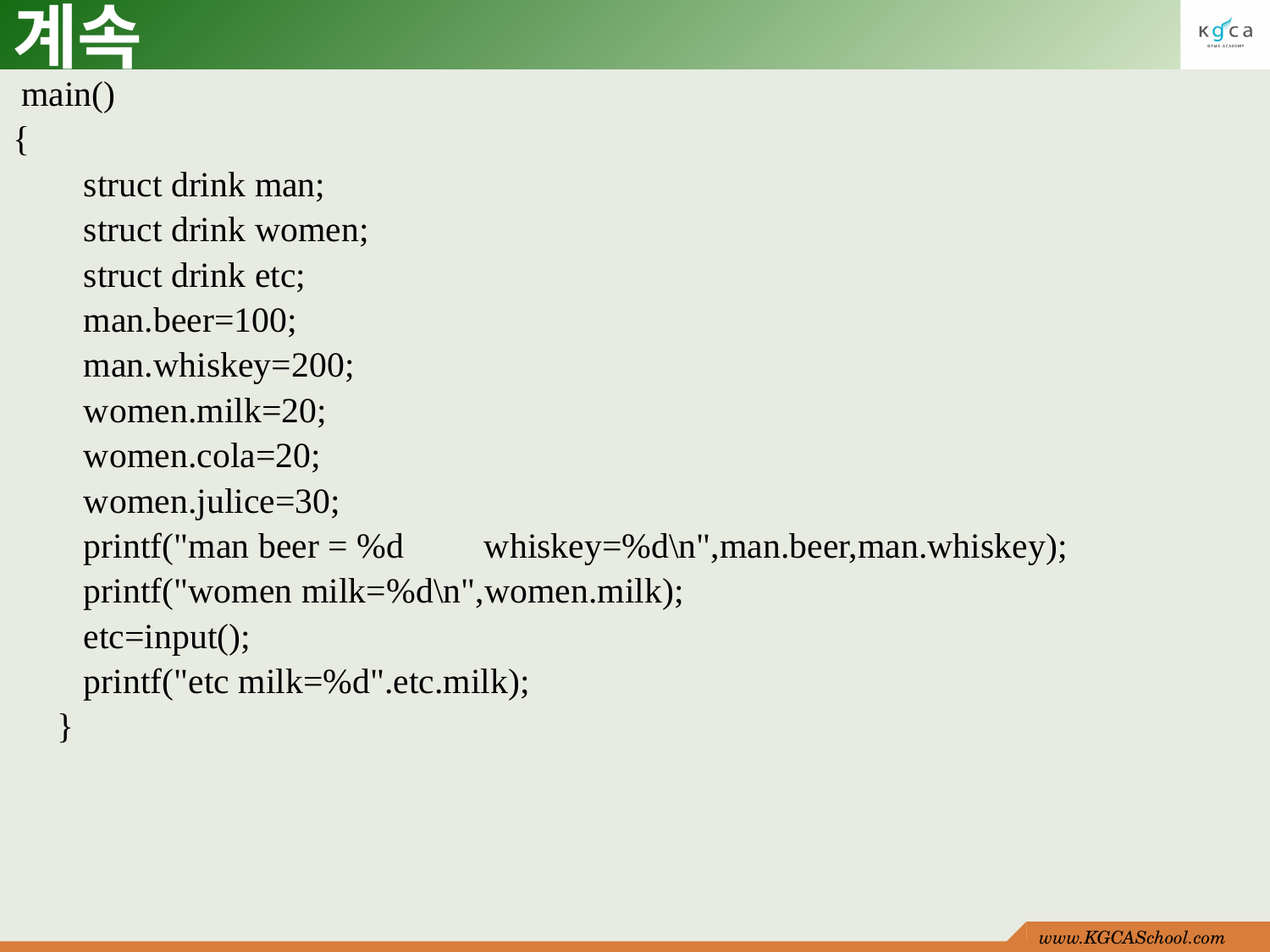

# 계속
 main()
{
        struct drink man;
        struct drink women;
        struct drink etc;
        man.beer=100;
        man.whiskey=200;
        women.milk=20;
        women.cola=20;
        women.julice=30;
        printf("man beer = %d         whiskey=%d\n",man.beer,man.whiskey);
        printf("women milk=%d\n",women.milk);
        etc=input();
        printf("etc milk=%d".etc.milk);
     }